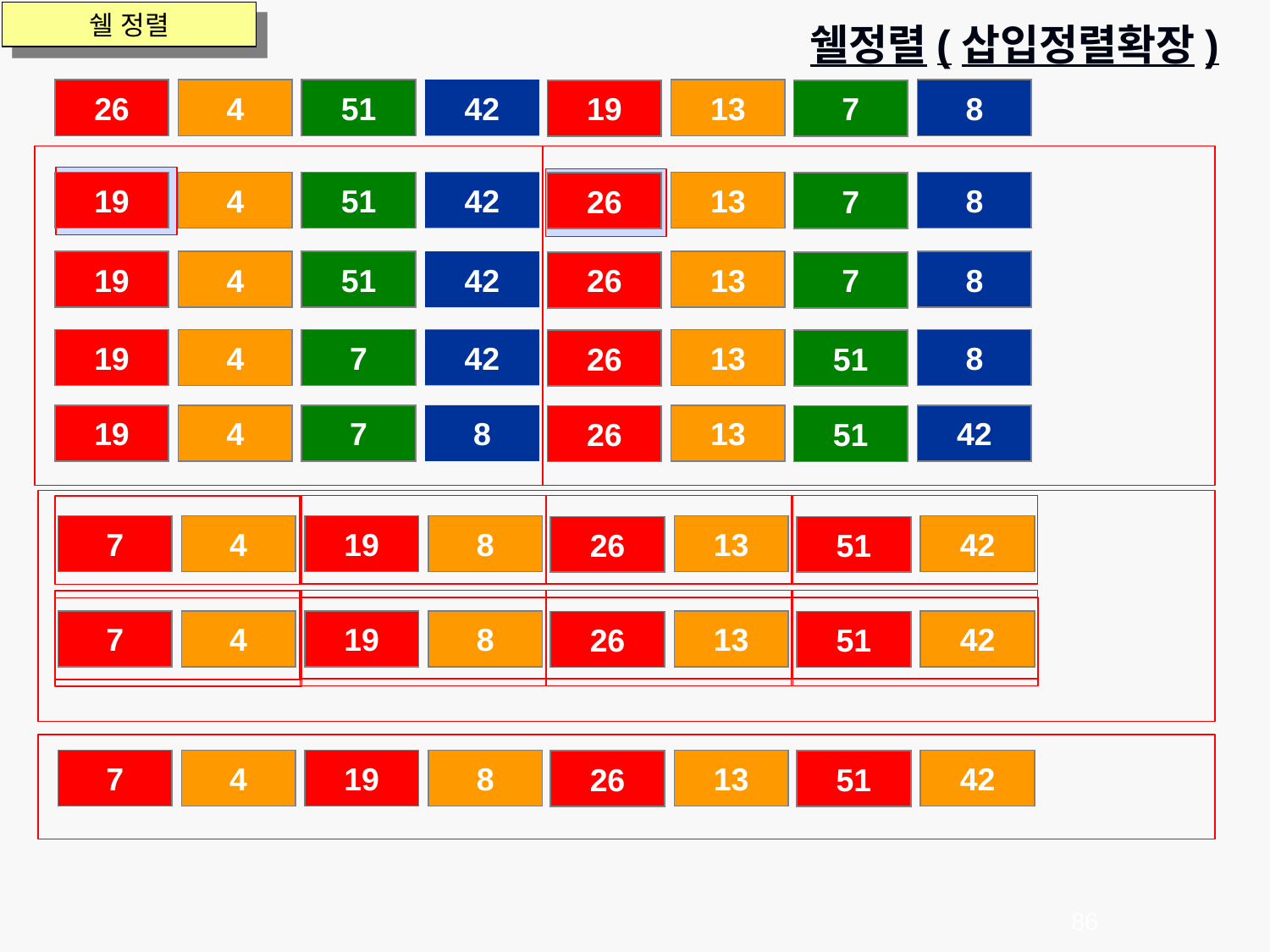

쉘정렬(삽입정렬확장)
쉘 정렬
26
4
51
42
13
8
19
7

19
4
51
42
13
8
26
7
19
4
51
42
13
8
26
7
19
4
7
42
13
8
26
51
19
4
7
8
13
42
26
51

7
4
19
8
13
42
26
51

7
4
19
8
13
42
26
51

7
4
19
8
13
42
26
51
86